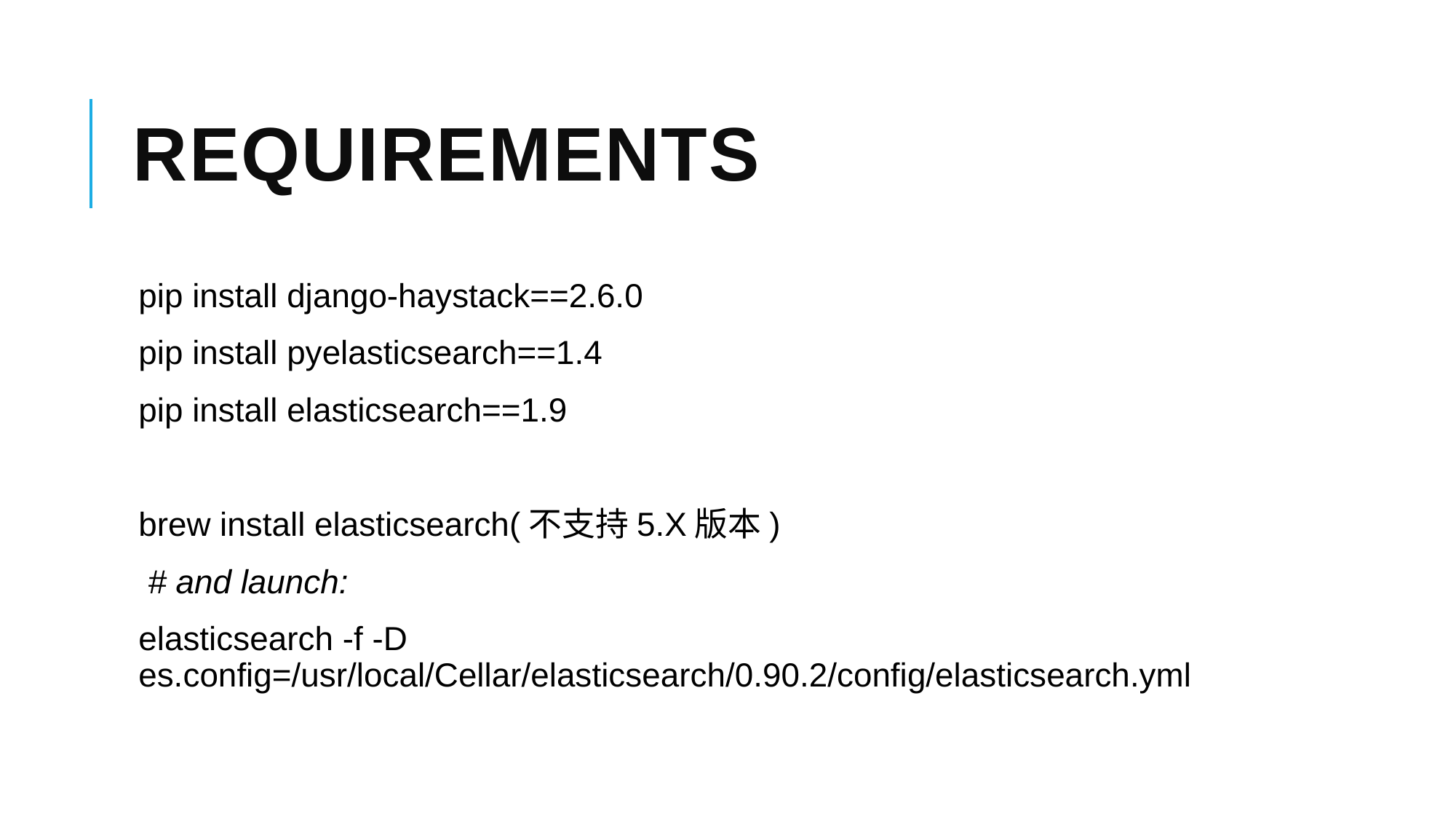

# Requirements
pip install django-haystack==2.6.0
pip install pyelasticsearch==1.4
pip install elasticsearch==1.9

brew install elasticsearch(不支持5.X版本)
 # and launch:
elasticsearch -f -D es.config=/usr/local/Cellar/elasticsearch/0.90.2/config/elasticsearch.yml